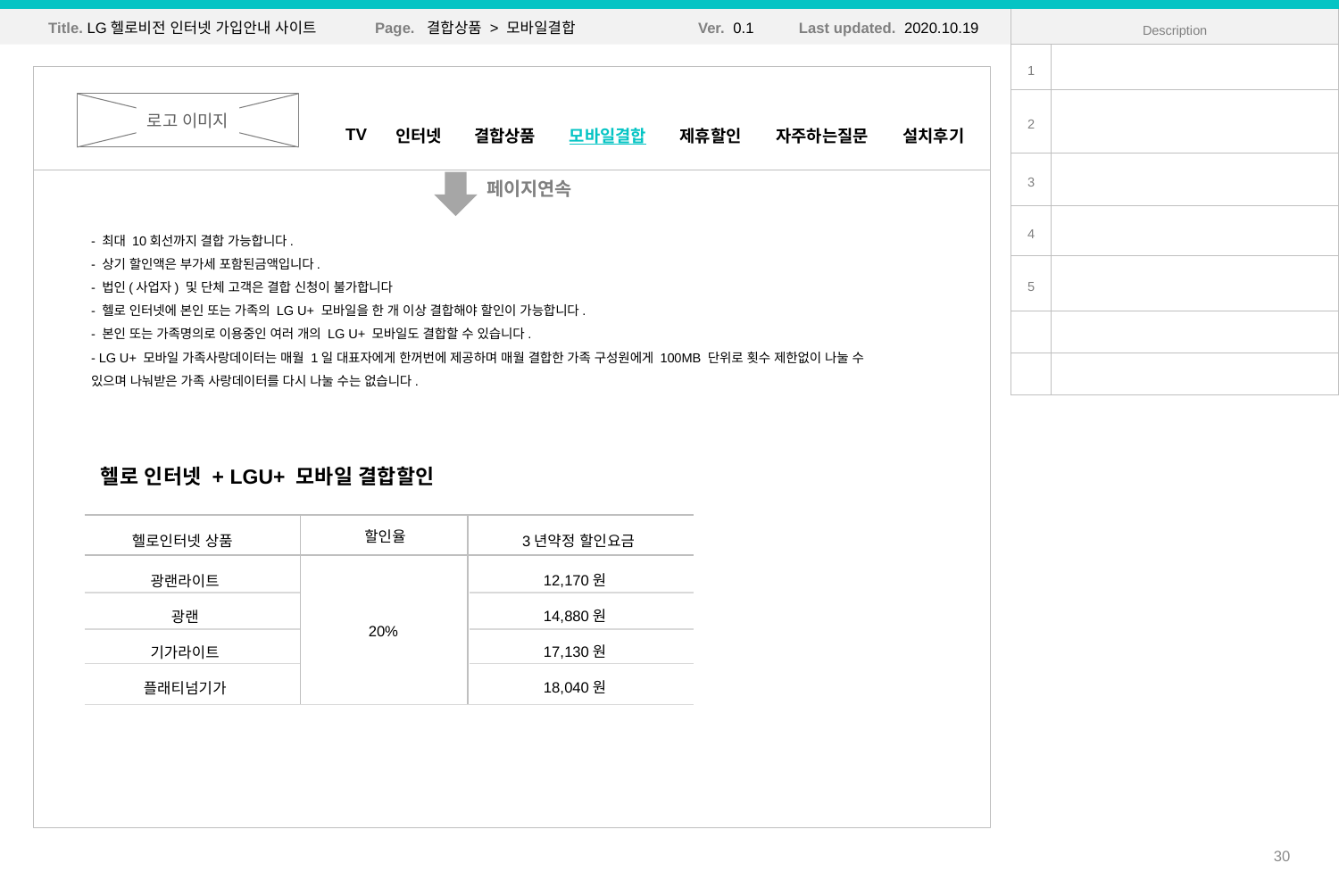

Title. LG헬로비전 인터넷 가입안내 사이트
Page.  결합상품 > 모바일결합
Ver.  0.1
Last updated.  2020.10.19

| Description |  |
| --- | --- |
| 1 |  |
| 2 |  |
| 3 |  |
| 4 |  |
| 5 |  |
|  |  |
|  |  |

로고 이미지
TV
인터넷
결합상품
모바일결합
제휴할인
자주하는질문
설치후기

페이지연속

- 최대 10회선까지 결합 가능합니다.
- 상기 할인액은 부가세 포함된금액입니다.
- 법인(사업자) 및 단체 고객은 결합 신청이 불가합니다
- 헬로 인터넷에 본인 또는 가족의 LG U+ 모바일을 한 개 이상 결합해야 할인이 가능합니다.
- 본인 또는 가족명의로 이용중인 여러 개의 LG U+ 모바일도 결합할 수 있습니다.
- LG U+ 모바일 가족사랑데이터는 매월 1일 대표자에게 한꺼번에 제공하며 매월 결합한 가족 구성원에게 100MB 단위로 횟수 제한없이 나눌 수 있으며 나눠받은 가족 사랑데이터를 다시 나눌 수는 없습니다.
헬로 인터넷 + LGU+ 모바일 결합할인
할인율
3년약정 할인요금
헬로인터넷 상품
12,170원
14,880원
17,130원
18,040원
광랜라이트
광랜
기가라이트
플래티넘기가
20%
30